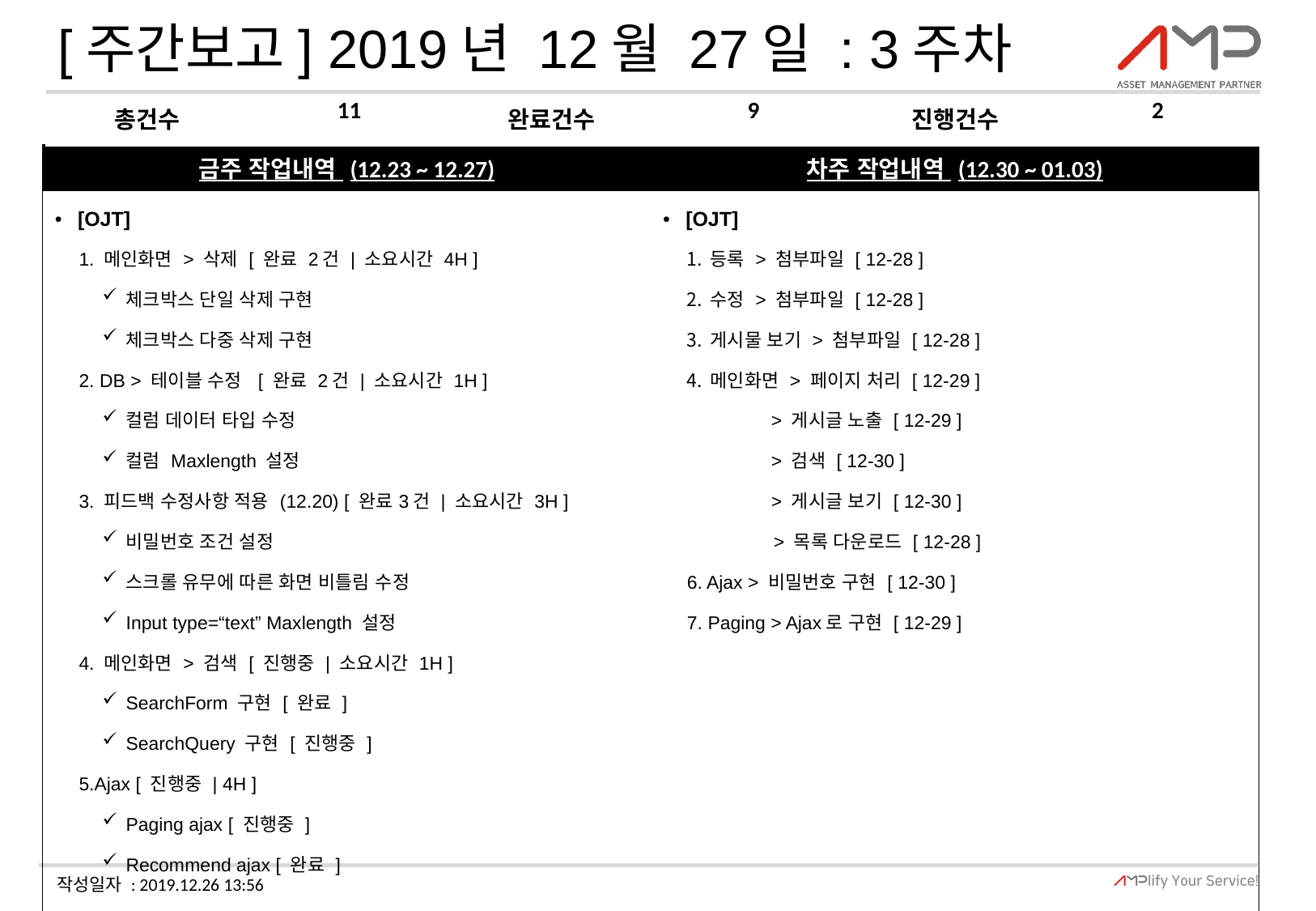

# [주간보고] 2019년 12월 27일 : 3주차
| 총건수 | 11 | 완료건수 | 9 | 진행건수 | 2 |
| --- | --- | --- | --- | --- | --- |
| 금주 작업내역 (12.23 ~ 12.27) | 차주 작업내역 (12.30 ~ 01.03) |
| --- | --- |
| [OJT] 1. 메인화면 > 삭제 [ 완료 2건 | 소요시간 4H ] 체크박스 단일 삭제 구현 체크박스 다중 삭제 구현 2. DB > 테이블 수정 [ 완료 2건 | 소요시간 1H ] 컬럼 데이터 타입 수정 컬럼 Maxlength 설정 3. 피드백 수정사항 적용 (12.20) [ 완료3건 | 소요시간 3H ] 비밀번호 조건 설정 스크롤 유무에 따른 화면 비틀림 수정 Input type=“text” Maxlength 설정 4. 메인화면 > 검색 [ 진행중 | 소요시간 1H ] SearchForm 구현 [ 완료 ] SearchQuery 구현 [ 진행중 ] 5.Ajax [ 진행중 | 4H ] Paging ajax [ 진행중 ] Recommend ajax [ 완료 ] | [OJT] 등록 > 첨부파일 [ 12-28 ] 수정 > 첨부파일 [ 12-28 ] 게시물 보기 > 첨부파일 [ 12-28 ] 메인화면 > 페이지 처리 [ 12-29 ] > 게시글 노출 [ 12-29 ] > 검색 [ 12-30 ] > 게시글 보기 [ 12-30 ] > 목록 다운로드 [ 12-28 ] 6. Ajax > 비밀번호 구현 [ 12-30 ] 7. Paging > Ajax로 구현 [ 12-29 ] |
작성일자 : 2019.12.26 13:56